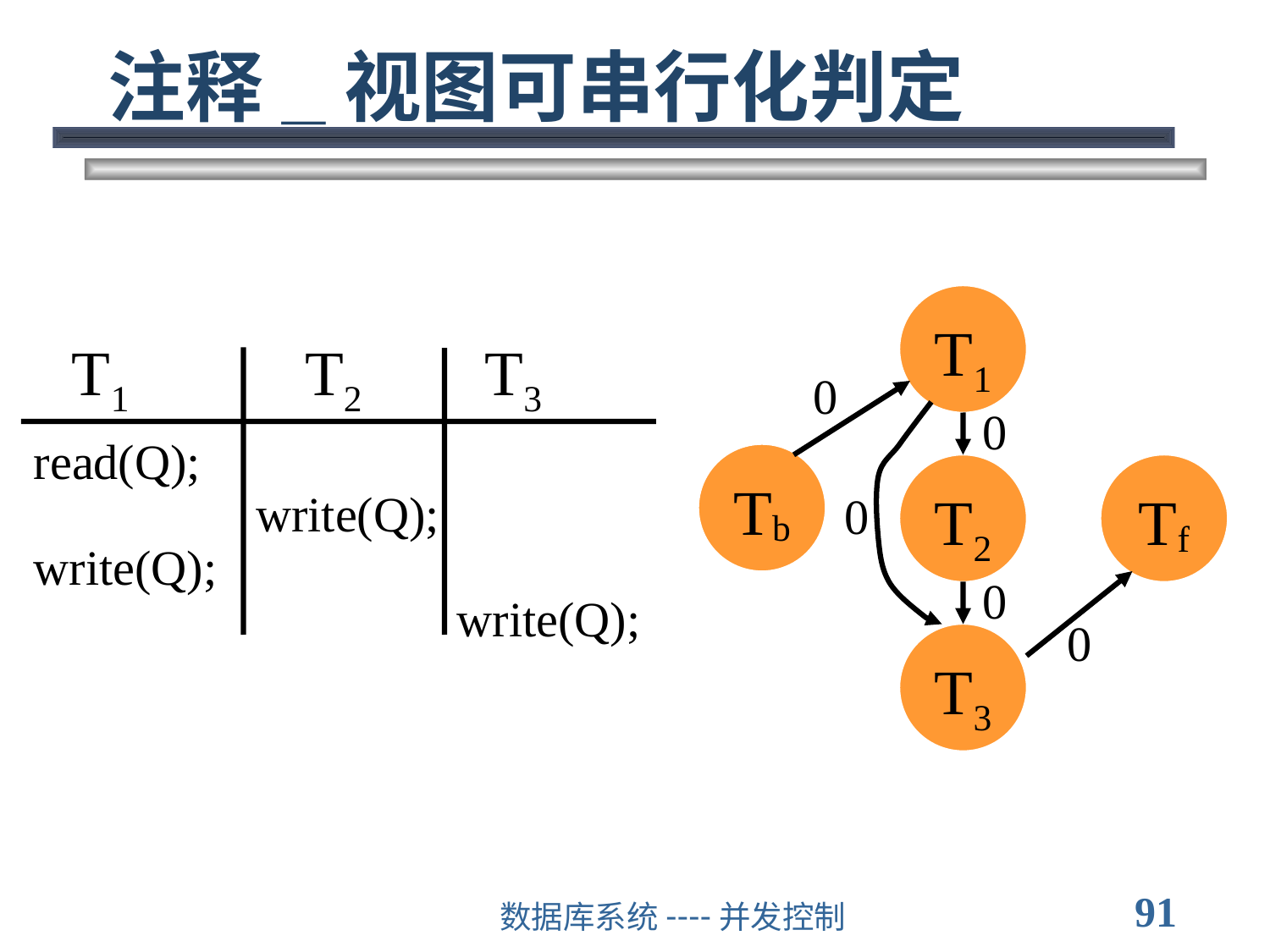

# 注释_视图可串行化判定

T1
0

0

Tb
T2
Tf
0

0

0

T3
T1
T2
T3

read(Q);
write(Q);
write(Q);
write(Q);
91
数据库系统----并发控制